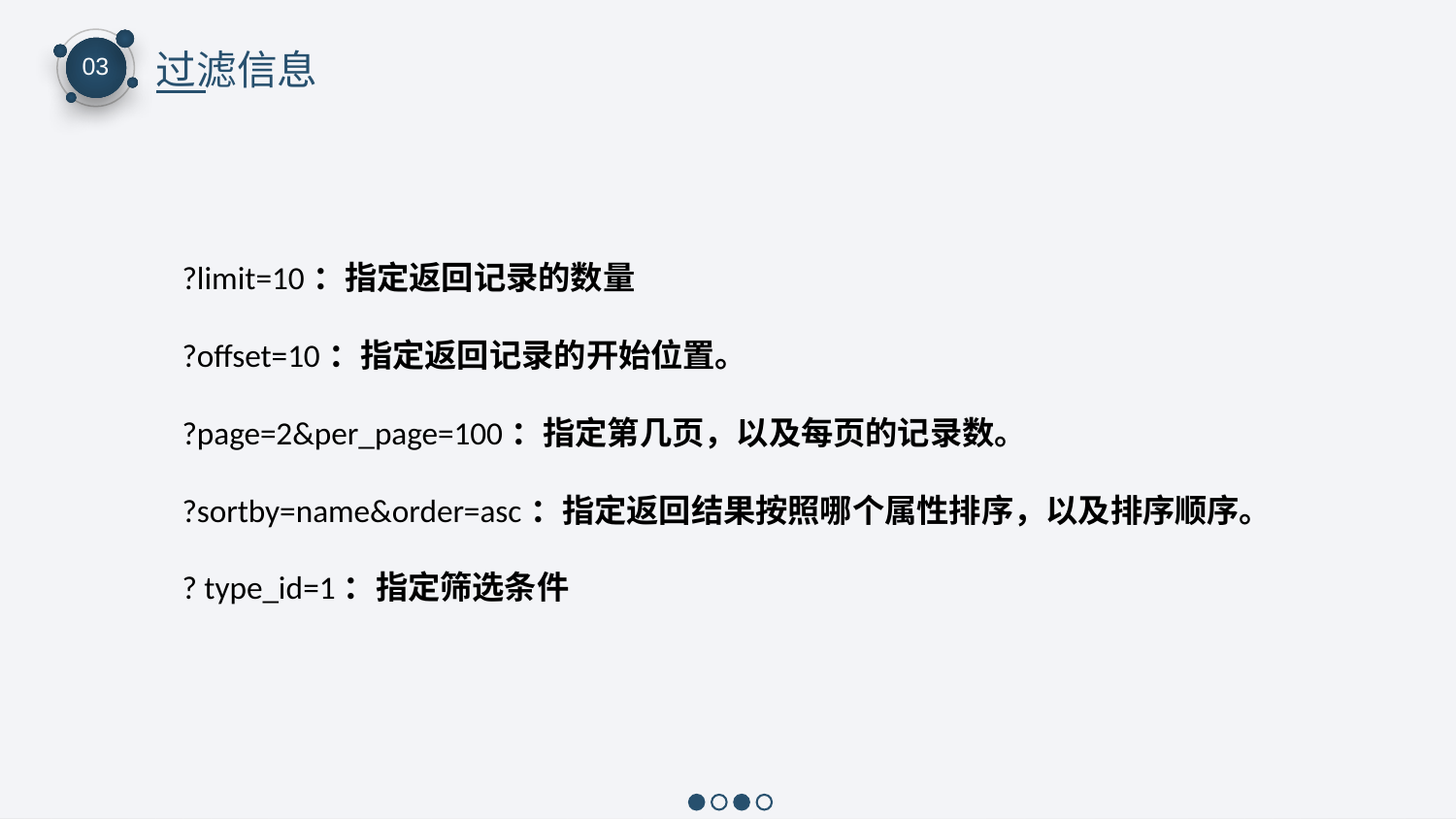

过滤信息
03
    ?limit=10：指定返回记录的数量
    ?offset=10：指定返回记录的开始位置。
    ?page=2&per_page=100：指定第几页，以及每页的记录数。
    ?sortby=name&order=asc：指定返回结果按照哪个属性排序，以及排序顺序。
    ? type_id=1：指定筛选条件